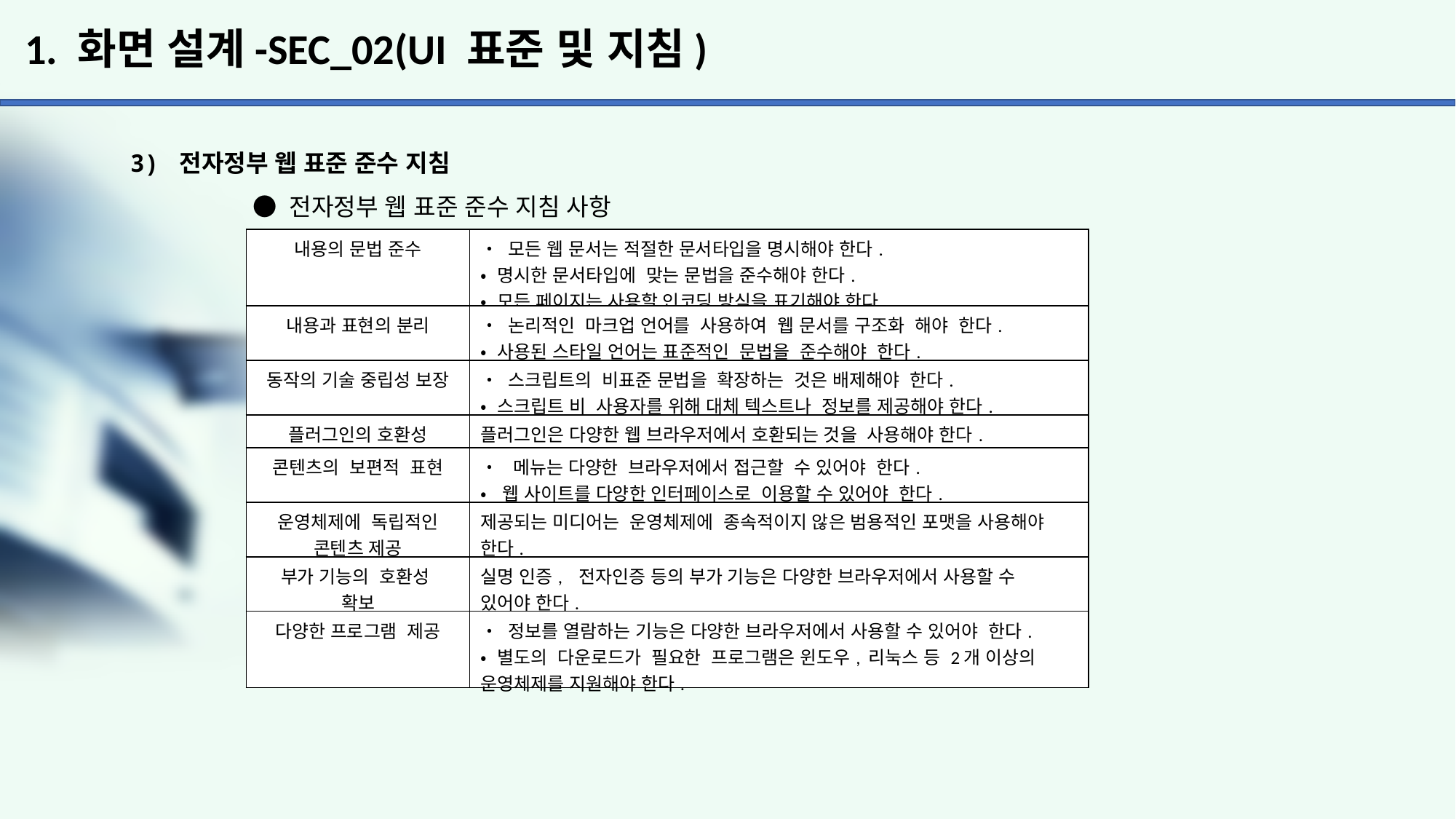

# 1. 화면 설계-SEC_02(UI 표준 및 지침)
3) 전자정부 웹 표준 준수 지침
	  ● 전자정부 웹 표준 준수 지침 사항
| 내용의 문법 준수 | • 모든 웹 문서는 적절한 문서타입을 명시해야 한다. • 명시한 문서타입에 맞는 문법을 준수해야 한다. • 모든 페이지는 사용할 인코딩 방식을 표기해야 한다. |
| --- | --- |
| 내용과 표현의 분리 | • 논리적인 마크업 언어를 사용하여 웹 문서를 구조화 해야 한다. • 사용된 스타일 언어는 표준적인 문법을 준수해야 한다. |
| 동작의 기술 중립성 보장 | • 스크립트의 비표준 문법을 확장하는 것은 배제해야 한다. • 스크립트 비 사용자를 위해 대체 텍스트나 정보를 제공해야 한다. |
| 플러그인의 호환성 | 플러그인은 다양한 웹 브라우저에서 호환되는 것을 사용해야 한다. |
| 콘텐츠의 보편적 표현 | • 메뉴는 다양한 브라우저에서 접근할 수 있어야 한다. • 웹 사이트를 다양한 인터페이스로 이용할 수 있어야 한다. |
| 운영체제에 독립적인 콘텐츠 제공 | 제공되는 미디어는 운영체제에 종속적이지 않은 범용적인 포맷을 사용해야 한다. |
| 부가 기능의 호환성 확보 | 실명 인증, 전자인증 등의 부가 기능은 다양한 브라우저에서 사용할 수 있어야 한다. |
| 다양한 프로그램 제공 | • 정보를 열람하는 기능은 다양한 브라우저에서 사용할 수 있어야 한다. • 별도의 다운로드가 필요한 프로그램은 윈도우, 리눅스 등 2개 이상의 운영체제를 지원해야 한다. |